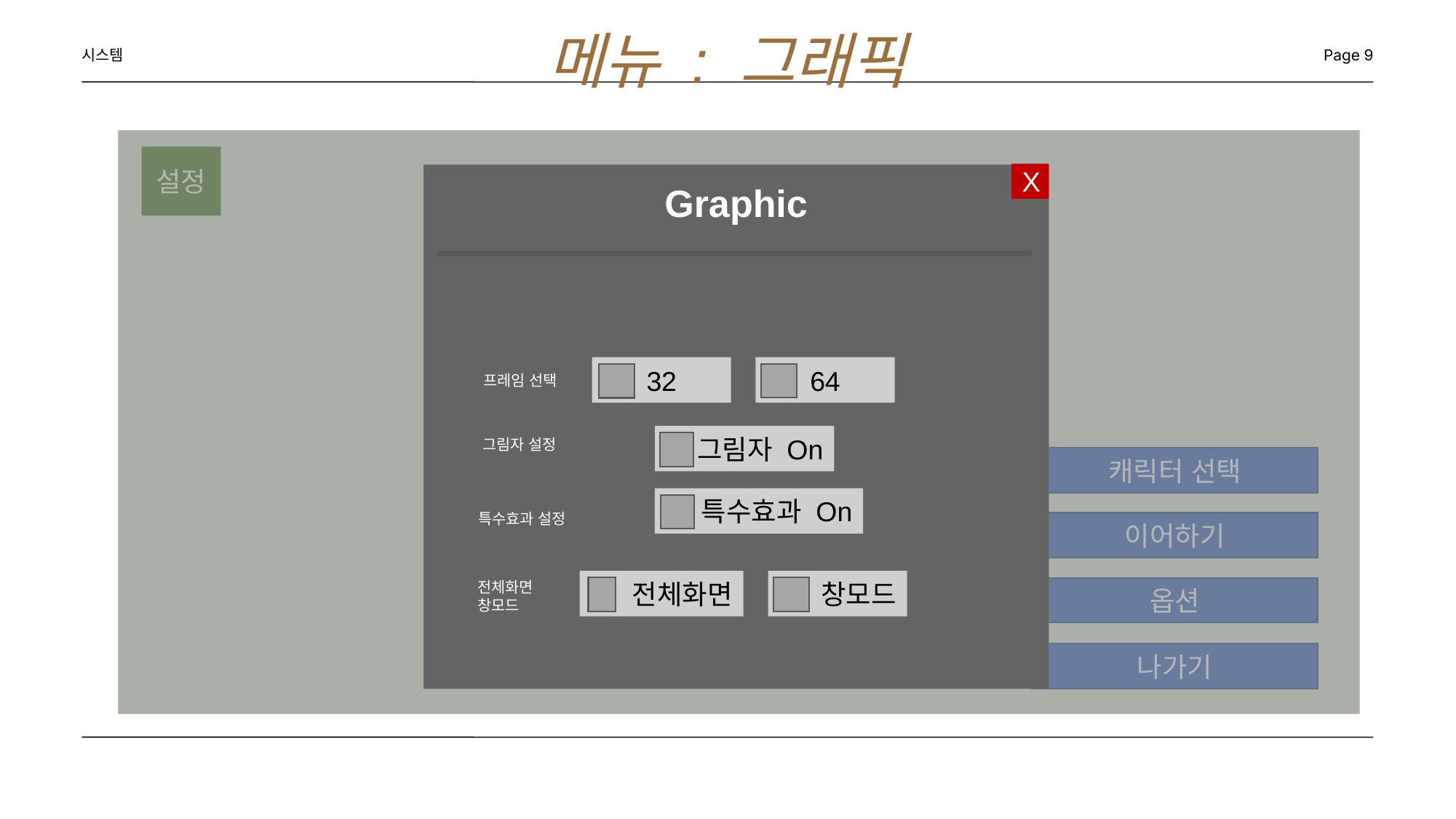

메뉴 : 그래픽
시스템
Page 9

설정
X

Graphic

프레임 선택
그림자 설정
특수효과 설정
전체화면
창모드
32
64

그림자 On

특수효과 On

전체화면
창모드

OPTION

사운드
그래픽
캐릭터 선택
이어하기
메인으로
옵션
나가기